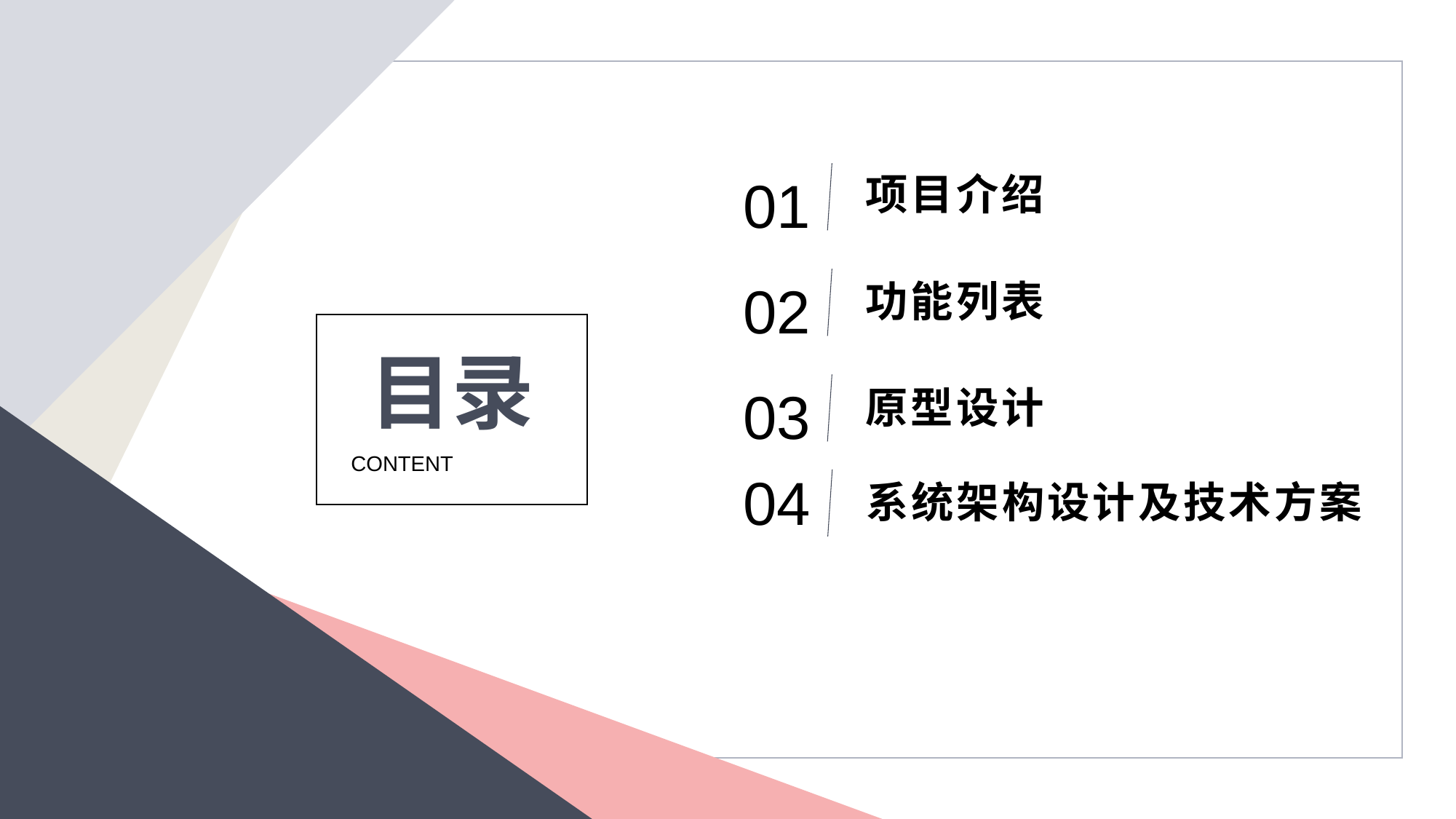

01
02
03
项目介绍
功能列表
原型设计

目录
CONTENT

04
系统架构设计及技术方案